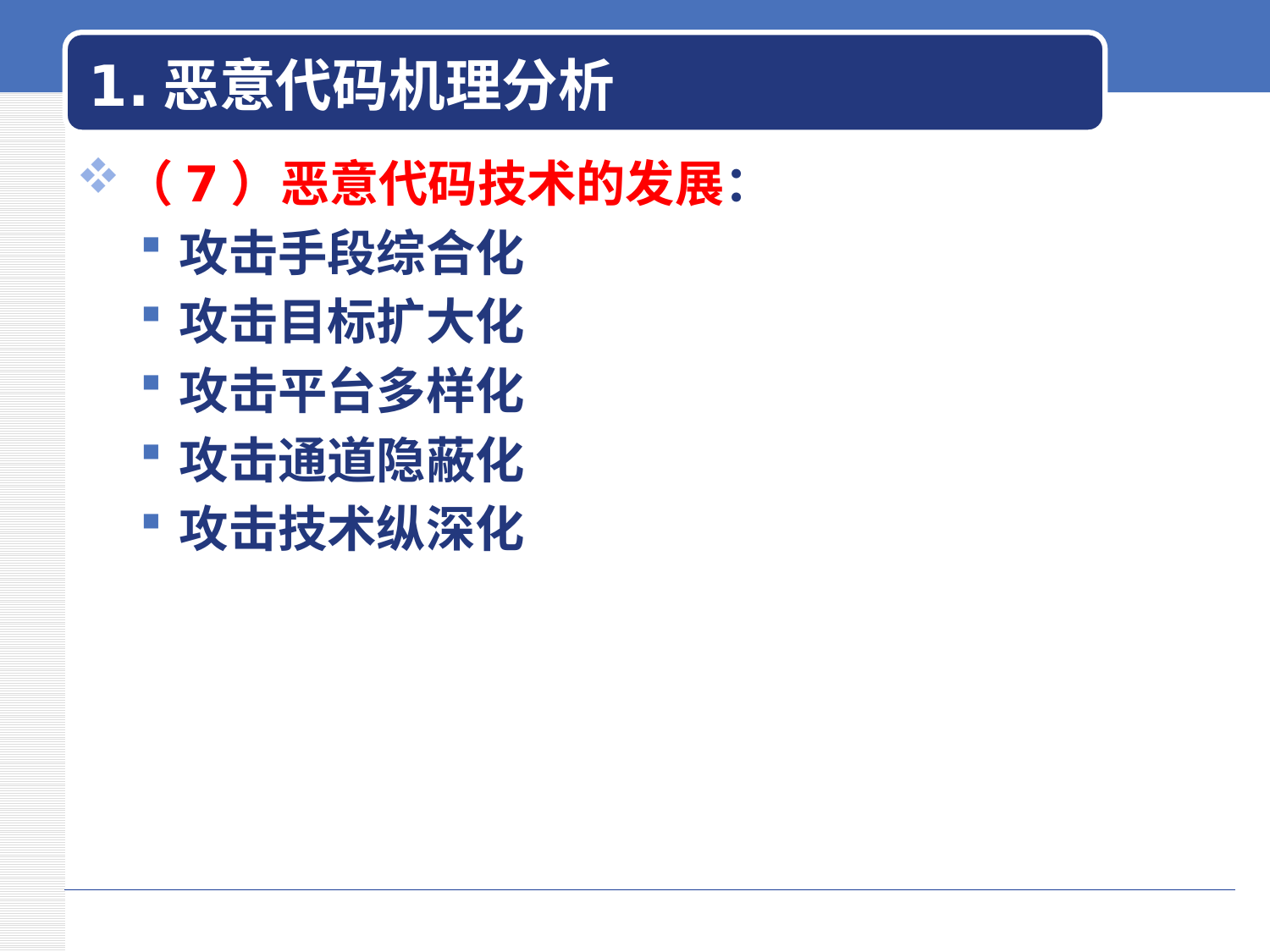

# 1.恶意代码机理分析
（7）恶意代码技术的发展：
攻击手段综合化
攻击目标扩大化
攻击平台多样化
攻击通道隐蔽化
攻击技术纵深化